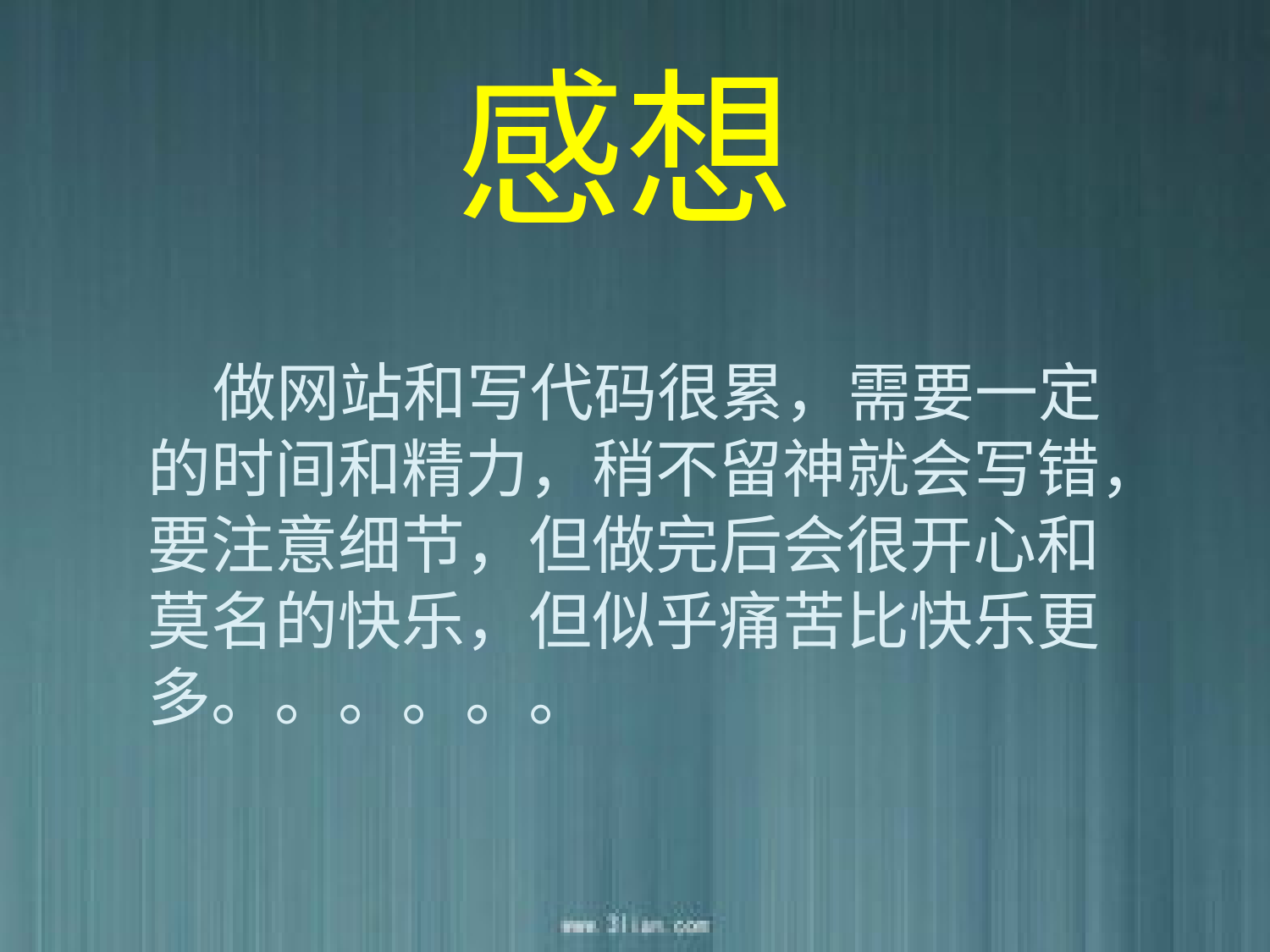

感想
        做网站和写代码很累，需要一定的时间和精力，稍不留神就会写错，要注意细节，但做完后会很开心和莫名的快乐，但似乎痛苦比快乐更多。。。。。。